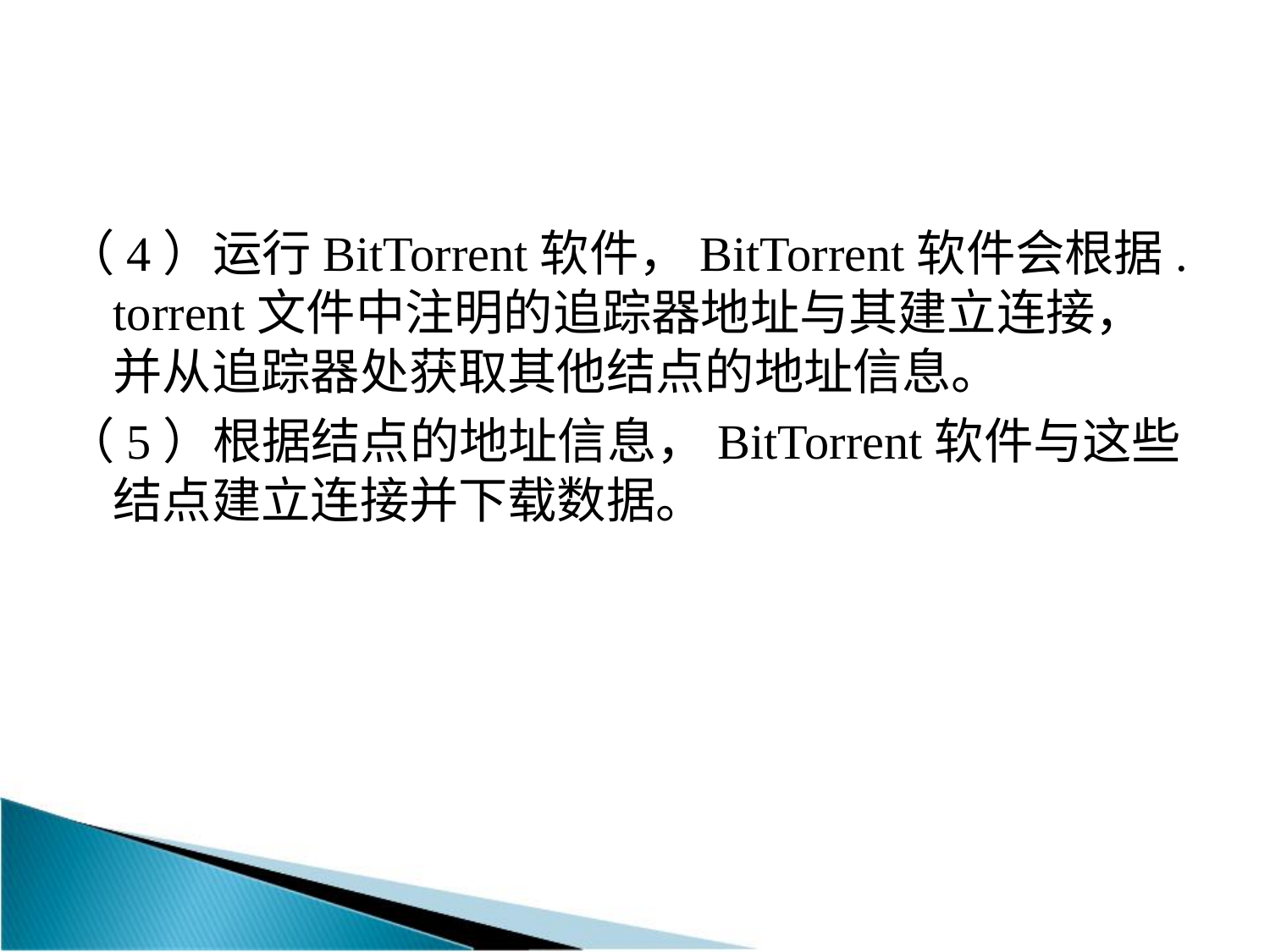

#
（4）运行BitTorrent软件，BitTorrent软件会根据.torrent文件中注明的追踪器地址与其建立连接，并从追踪器处获取其他结点的地址信息。
（5）根据结点的地址信息，BitTorrent软件与这些结点建立连接并下载数据。